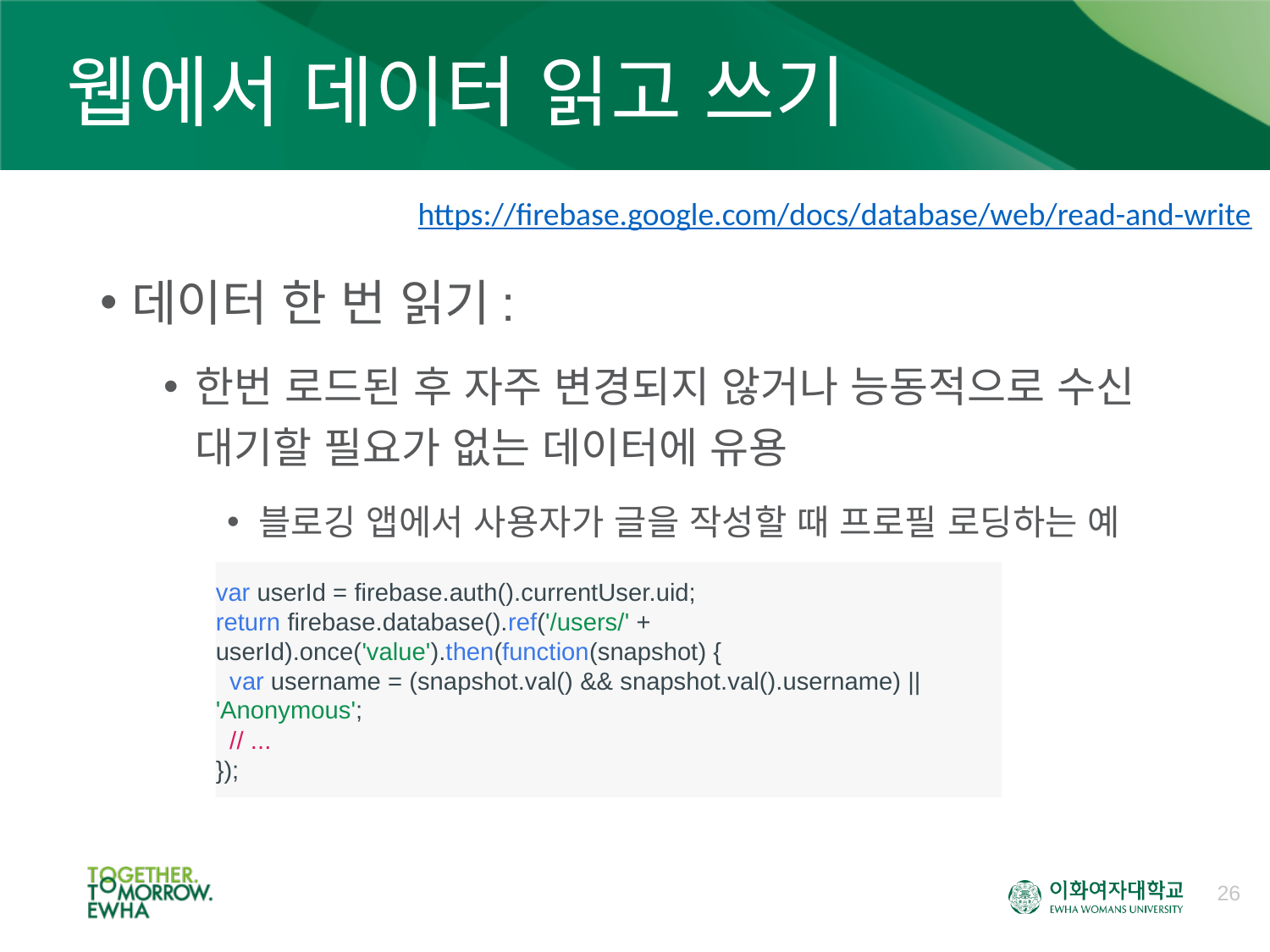

# 웹에서 데이터 읽고 쓰기
https://firebase.google.com/docs/database/web/read-and-write
데이터 한 번 읽기:
한번 로드된 후 자주 변경되지 않거나 능동적으로 수신 대기할 필요가 없는 데이터에 유용
블로깅 앱에서 사용자가 글을 작성할 때 프로필 로딩하는 예
var userId = firebase.auth().currentUser.uid;
return firebase.database().ref('/users/' + userId).once('value').then(function(snapshot) {
  var username = (snapshot.val() && snapshot.val().username) || 'Anonymous';
  // ...
});
26